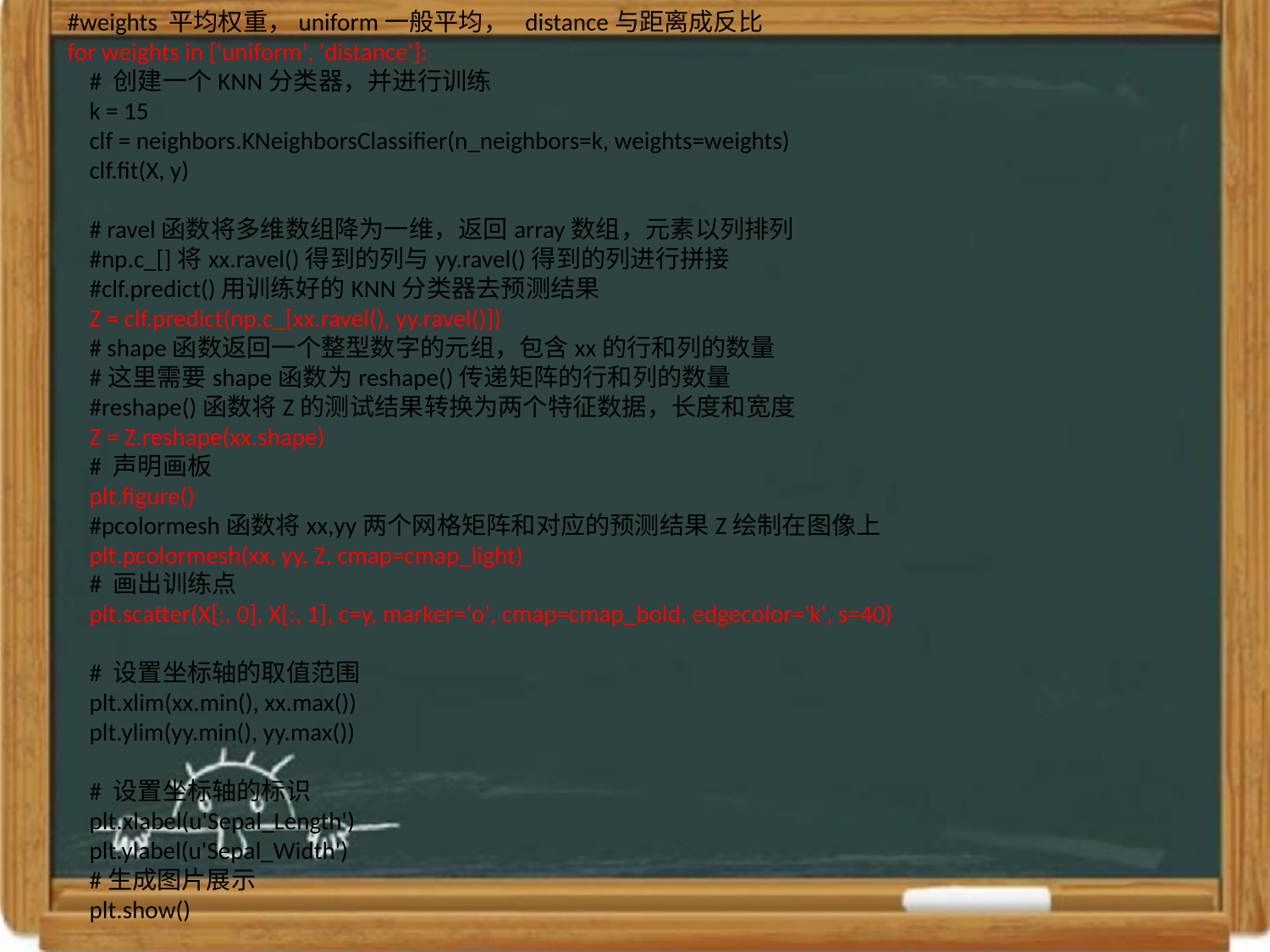

#weights 平均权重，uniform一般平均，  distance与距离成反比
for weights in ['uniform', 'distance']:
    # 创建一个KNN分类器，并进行训练
    k = 15
    clf = neighbors.KNeighborsClassifier(n_neighbors=k, weights=weights)
    clf.fit(X, y)

    # ravel函数将多维数组降为一维，返回array数组，元素以列排列
    #np.c_[]将xx.ravel()得到的列与yy.ravel()得到的列进行拼接
    #clf.predict()用训练好的KNN分类器去预测结果
    Z = clf.predict(np.c_[xx.ravel(), yy.ravel()])
    # shape函数返回一个整型数字的元组，包含xx的行和列的数量
    #这里需要shape函数为reshape()传递矩阵的行和列的数量
    #reshape()函数将Z的测试结果转换为两个特征数据，长度和宽度
    Z = Z.reshape(xx.shape)
    # 声明画板
    plt.figure()
    #pcolormesh函数将xx,yy两个网格矩阵和对应的预测结果Z绘制在图像上
    plt.pcolormesh(xx, yy, Z, cmap=cmap_light)
    # 画出训练点
    plt.scatter(X[:, 0], X[:, 1], c=y, marker='o', cmap=cmap_bold, edgecolor='k', s=40)

    # 设置坐标轴的取值范围
    plt.xlim(xx.min(), xx.max())
    plt.ylim(yy.min(), yy.max())

    # 设置坐标轴的标识
    plt.xlabel(u'Sepal_Length')
    plt.ylabel(u'Sepal_Width')
    #生成图片展示
    plt.show()